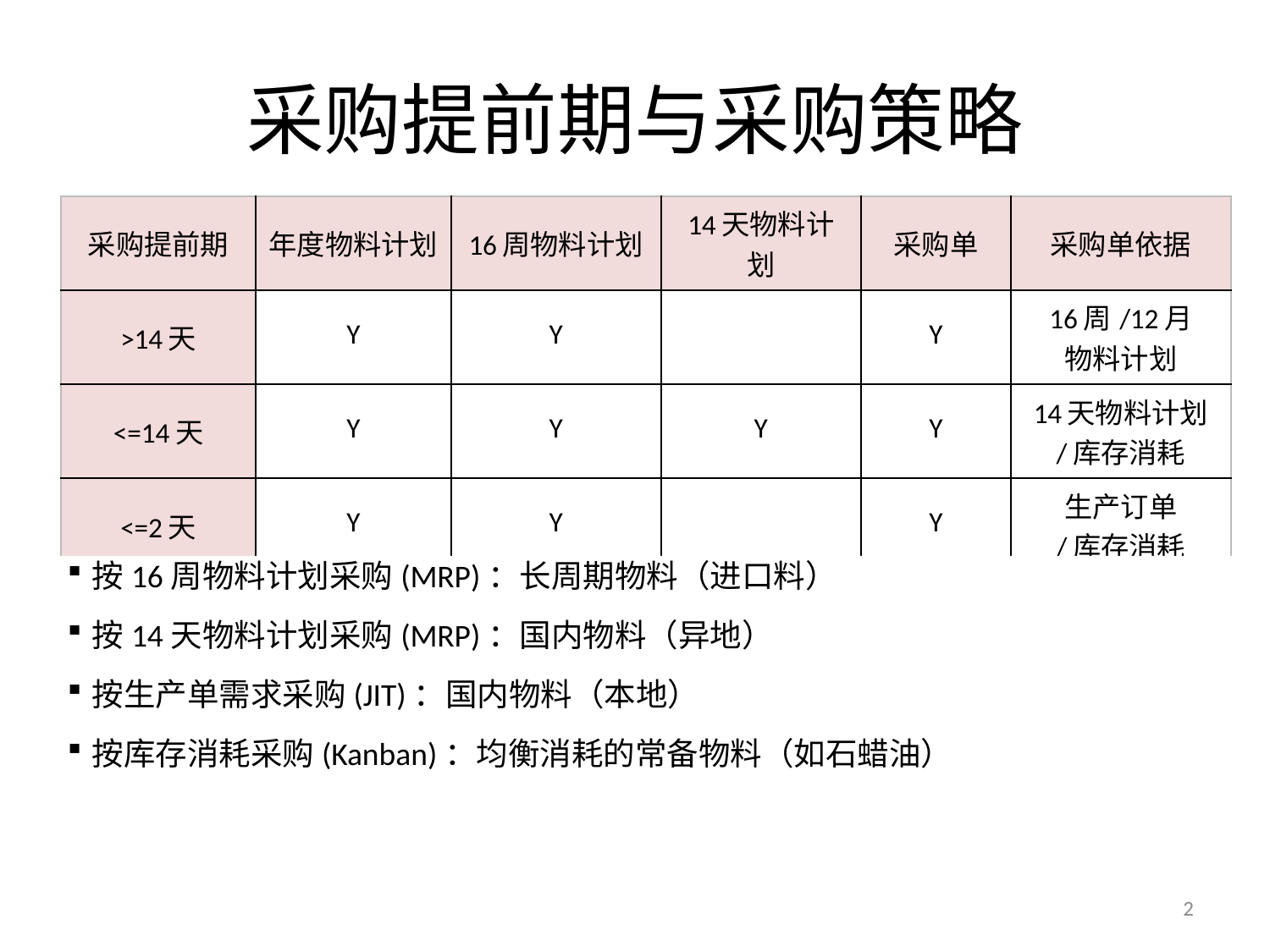

# 采购提前期与采购策略
| 采购提前期 | 年度物料计划 | 16周物料计划 | 14天物料计划 | 采购单 | 采购单依据 |
| --- | --- | --- | --- | --- | --- |
| >14天 | Y | Y |  | Y | 16周/12月 物料计划 |
| <=14天 | Y | Y | Y | Y | 14天物料计划 /库存消耗 |
| <=2天 | Y | Y |  | Y | 生产订单 /库存消耗 |
按16周物料计划采购(MRP)：长周期物料（进口料）
按14天物料计划采购(MRP)：国内物料（异地）
按生产单需求采购(JIT)：国内物料（本地）
按库存消耗采购(Kanban)：均衡消耗的常备物料（如石蜡油）

2